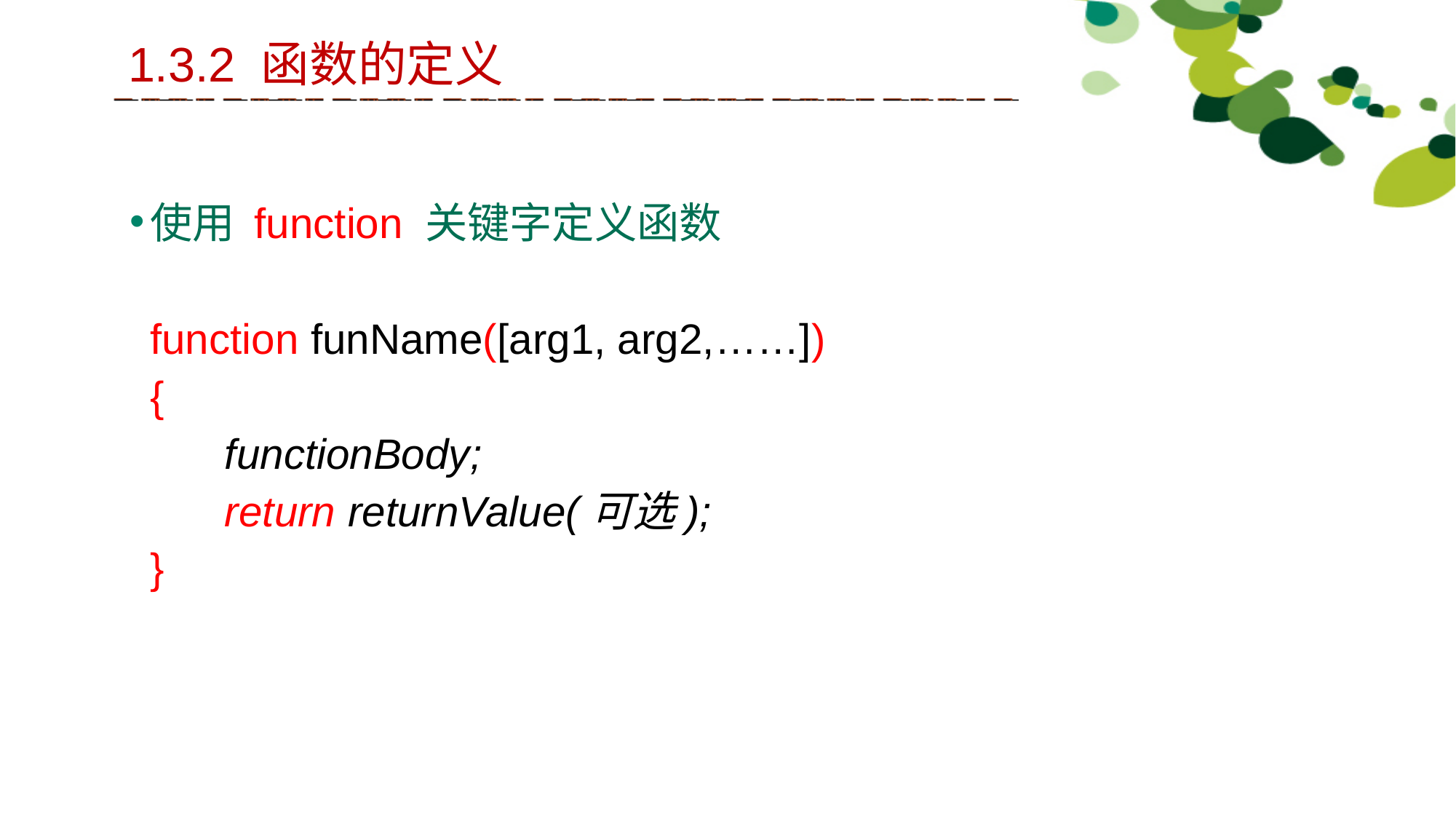

1.3.2 函数的定义

使用 function 关键字定义函数

function funName([arg1, arg2,……])
{
	    functionBody;
	    return returnValue(可选);
}